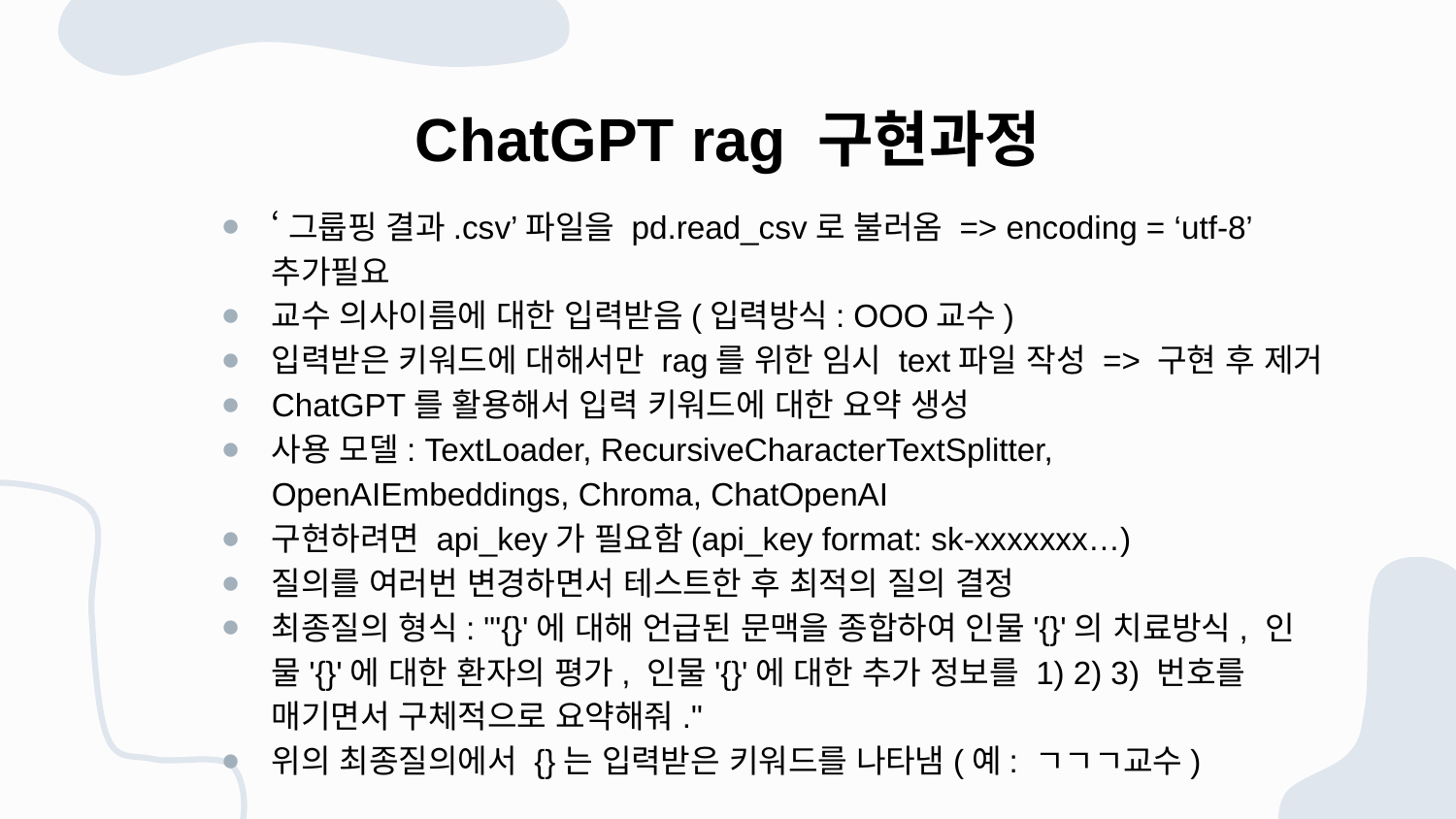

# ChatGPT rag 구현과정
‘그룹핑 결과.csv’파일을 pd.read_csv로 불러옴 => encoding = ‘utf-8’추가필요
교수 의사이름에 대한 입력받음(입력방식: OOO교수)
입력받은 키워드에 대해서만 rag를 위한 임시 text파일 작성 => 구현 후 제거
ChatGPT를 활용해서 입력 키워드에 대한 요약 생성
사용 모델: TextLoader, RecursiveCharacterTextSplitter, OpenAIEmbeddings, Chroma, ChatOpenAI
구현하려면 api_key가 필요함(api_key format: sk-xxxxxxx…)
질의를 여러번 변경하면서 테스트한 후 최적의 질의 결정
최종질의 형식: "'{}'에 대해 언급된 문맥을 종합하여 인물'{}'의 치료방식, 인물'{}'에 대한 환자의 평가, 인물'{}'에 대한 추가 정보를 1) 2) 3) 번호를 매기면서 구체적으로 요약해줘."
위의 최종질의에서 {}는 입력받은 키워드를 나타냄(예: ㄱㄱㄱ교수)